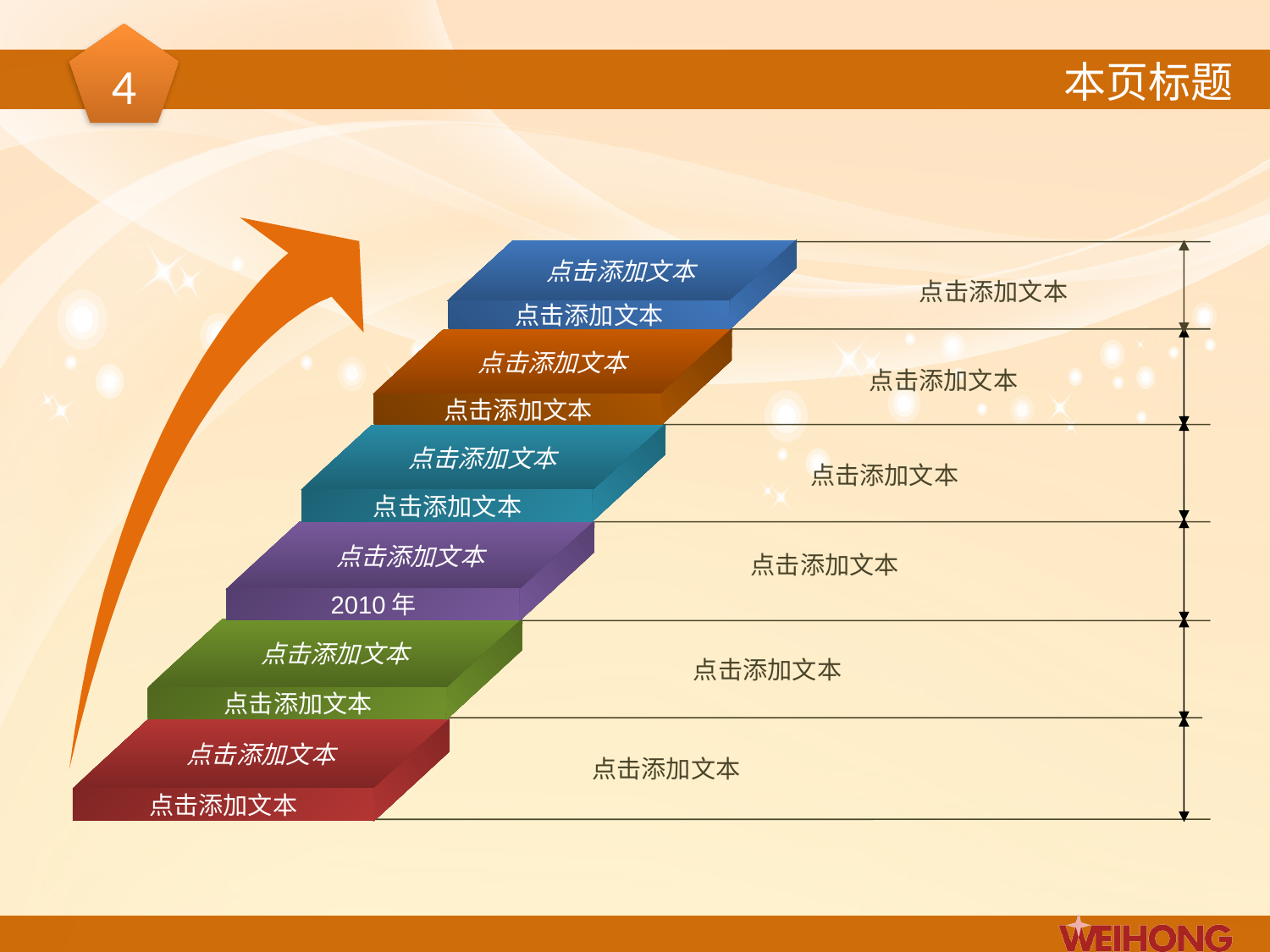

4
本页标题

点击添加文本

点击添加文本
点击添加文本

点击添加文本
点击添加文本

点击添加文本
点击添加文本

2010年
点击添加文本

点击添加文本
点击添加文本

点击添加文本

点击添加文本
点击添加文本
点击添加文本
点击添加文本
点击添加文本
点击添加文本